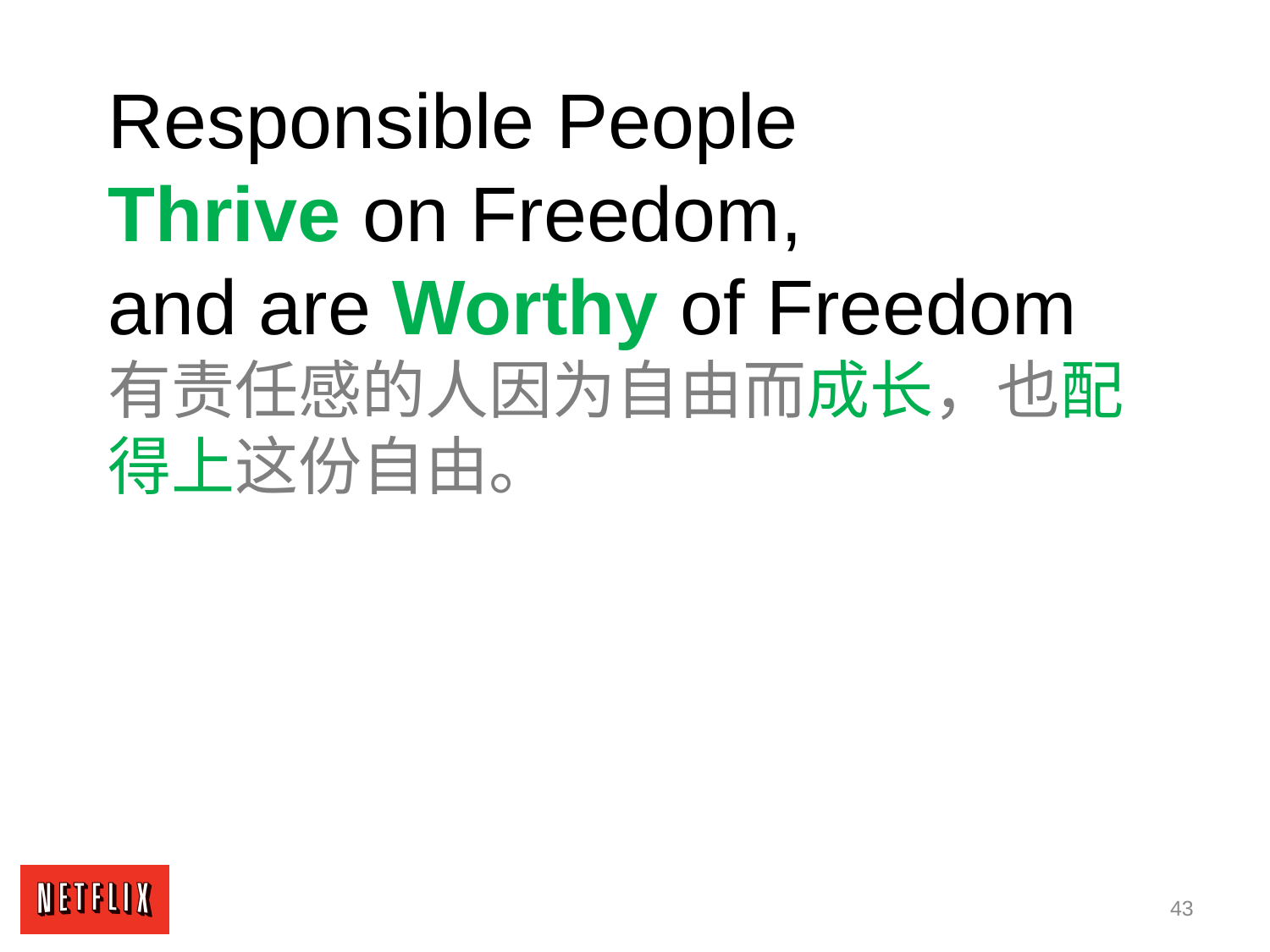

Responsible People
Thrive on Freedom,
and are Worthy of Freedom
有责任感的人因为自由而成长，也配得上这份自由。
43